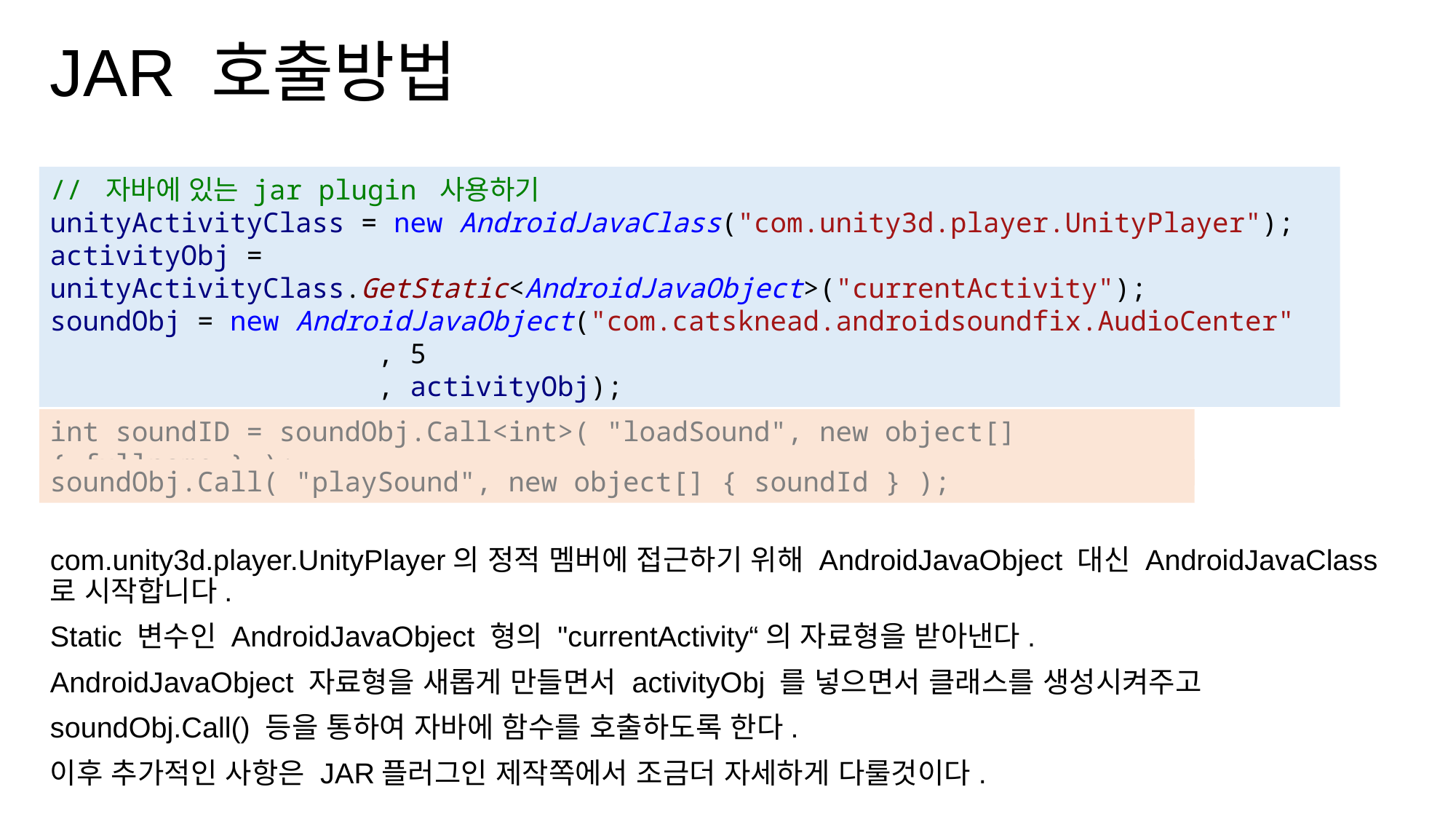

# JAR 호출방법
// 자바에 있는 jar plugin 사용하기
unityActivityClass = new AndroidJavaClass("com.unity3d.player.UnityPlayer");
activityObj = unityActivityClass.GetStatic<AndroidJavaObject>("currentActivity");
soundObj = new AndroidJavaObject("com.catsknead.androidsoundfix.AudioCenter"
                    , 5
                    , activityObj);
int soundID = soundObj.Call<int>( "loadSound", new object[] { fullname } );
soundObj.Call( "playSound", new object[] { soundId } );
com.unity3d.player.UnityPlayer의 정적 멤버에 접근하기 위해 AndroidJavaObject 대신 AndroidJavaClass로 시작합니다.
Static 변수인 AndroidJavaObject 형의 "currentActivity“의 자료형을 받아낸다.
AndroidJavaObject 자료형을 새롭게 만들면서 activityObj 를 넣으면서 클래스를 생성시켜주고
soundObj.Call() 등을 통하여 자바에 함수를 호출하도록 한다.
이후 추가적인 사항은 JAR플러그인 제작쪽에서 조금더 자세하게 다룰것이다.